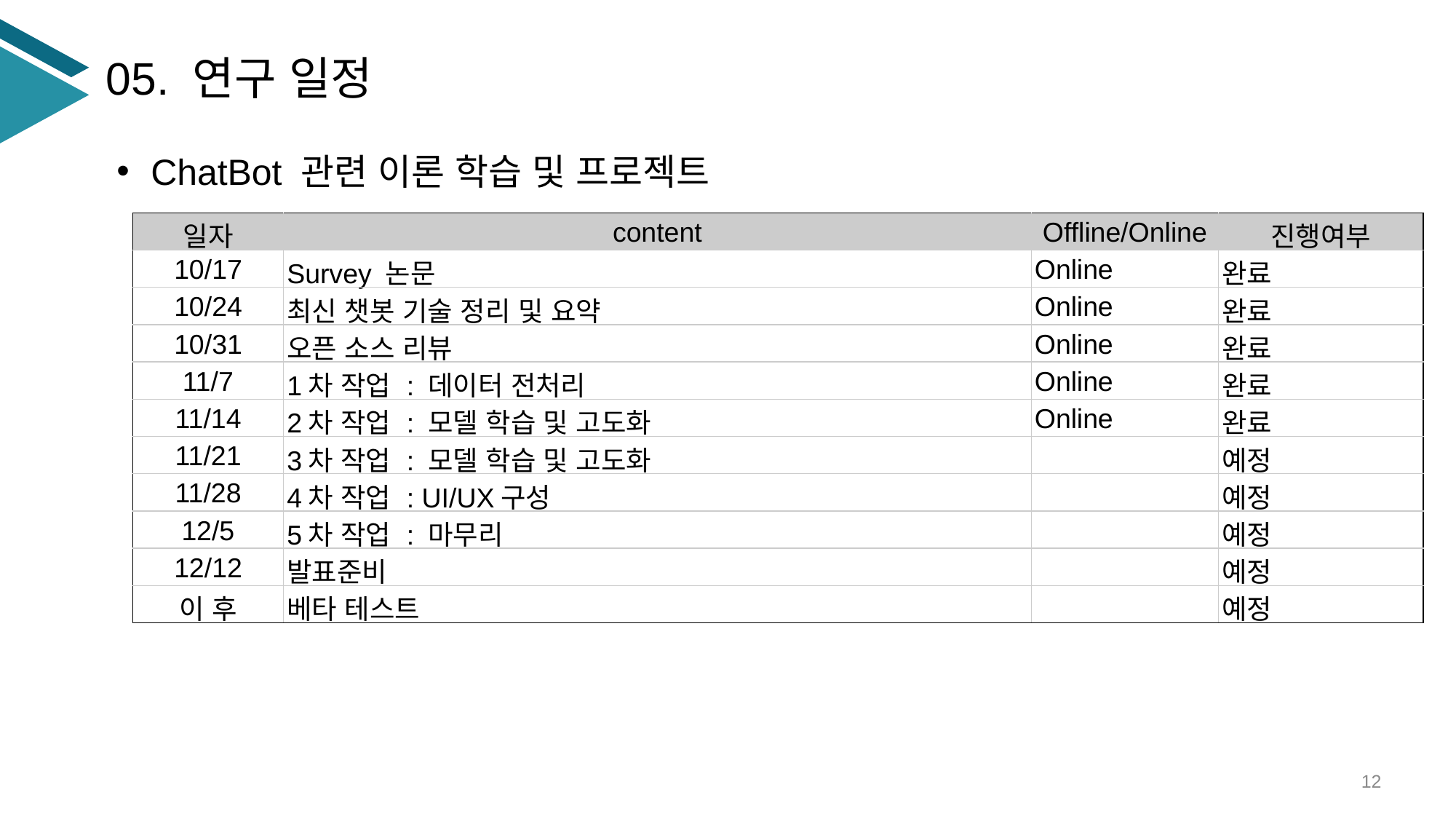

05. 연구 일정

ChatBot 관련 이론 학습 및 프로젝트
| 일자 | content | Offline/Online | 진행여부 |
| --- | --- | --- | --- |
| 10/17 | Survey 논문 | Online | 완료 |
| 10/24 | 최신 챗봇 기술 정리 및 요약 | Online | 완료 |
| 10/31 | 오픈 소스 리뷰 | Online | 완료 |
| 11/7 | 1차 작업 : 데이터 전처리 | Online | 완료 |
| 11/14 | 2차 작업 : 모델 학습 및 고도화 | Online | 완료 |
| 11/21 | 3차 작업 : 모델 학습 및 고도화 |  | 예정 |
| 11/28 | 4차 작업 : UI/UX구성 |  | 예정 |
| 12/5 | 5차 작업 : 마무리 |  | 예정 |
| 12/12 | 발표준비 |  | 예정 |
| 이 후 | 베타 테스트 |  | 예정 |
12